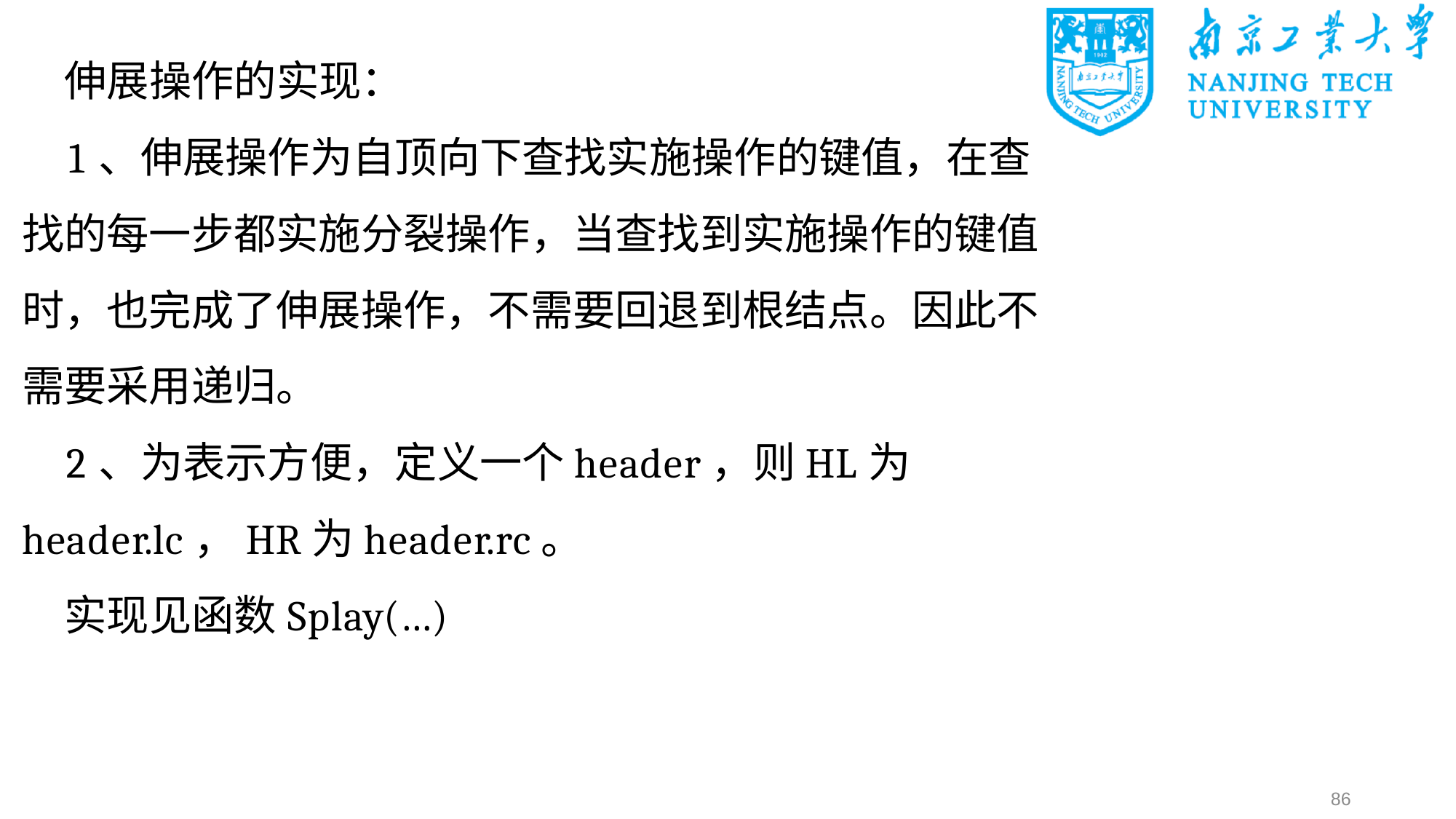

伸展操作的实现：
1、伸展操作为自顶向下查找实施操作的键值，在查找的每一步都实施分裂操作，当查找到实施操作的键值时，也完成了伸展操作，不需要回退到根结点。因此不需要采用递归。
2、为表示方便，定义一个header，则HL为header.lc，HR为header.rc。
实现见函数Splay(…)
86